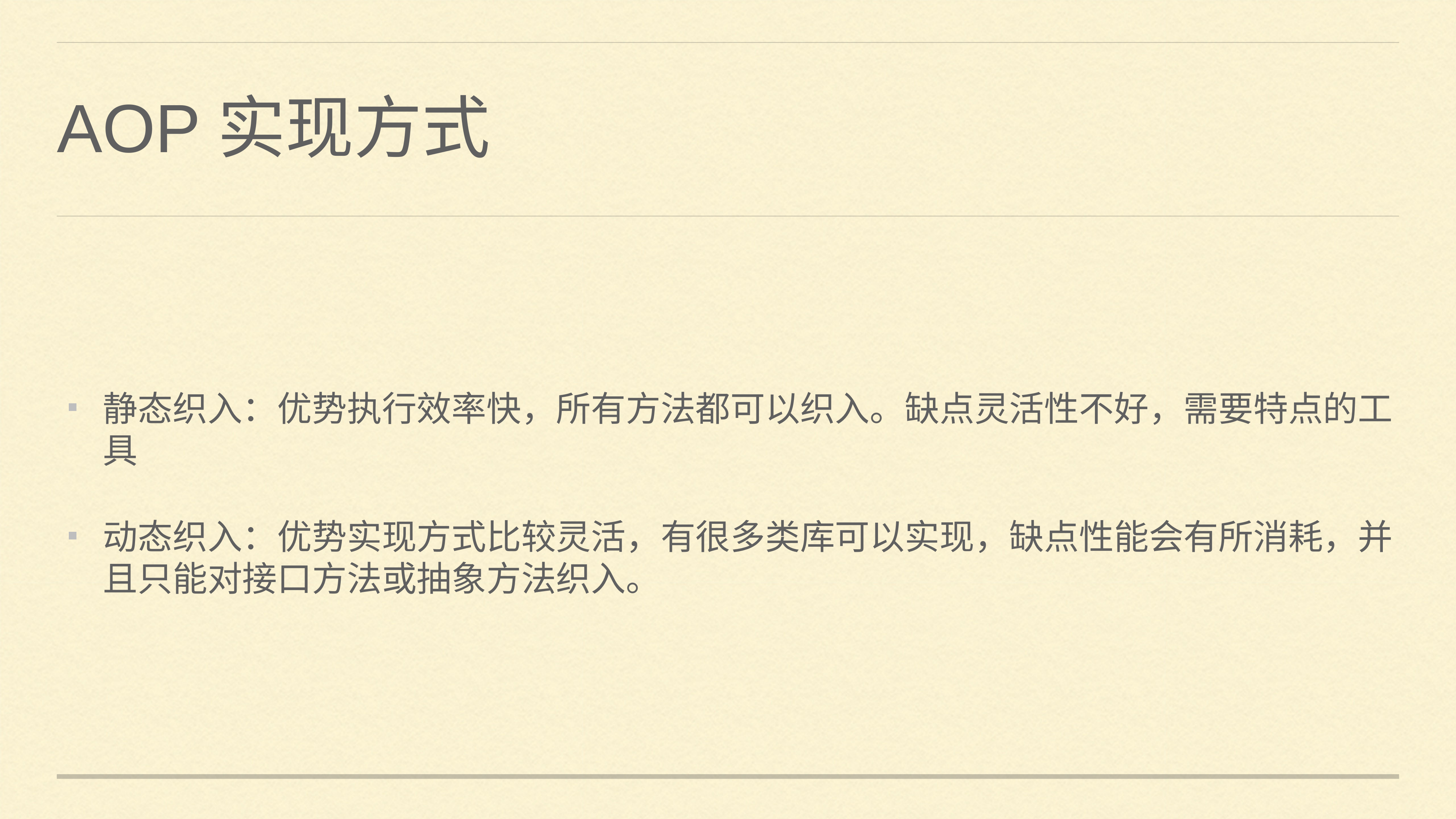

# aop实现方式
静态织入：优势执行效率快，所有方法都可以织入。缺点灵活性不好，需要特点的工具
动态织入：优势实现方式比较灵活，有很多类库可以实现，缺点性能会有所消耗，并且只能对接口方法或抽象方法织入。